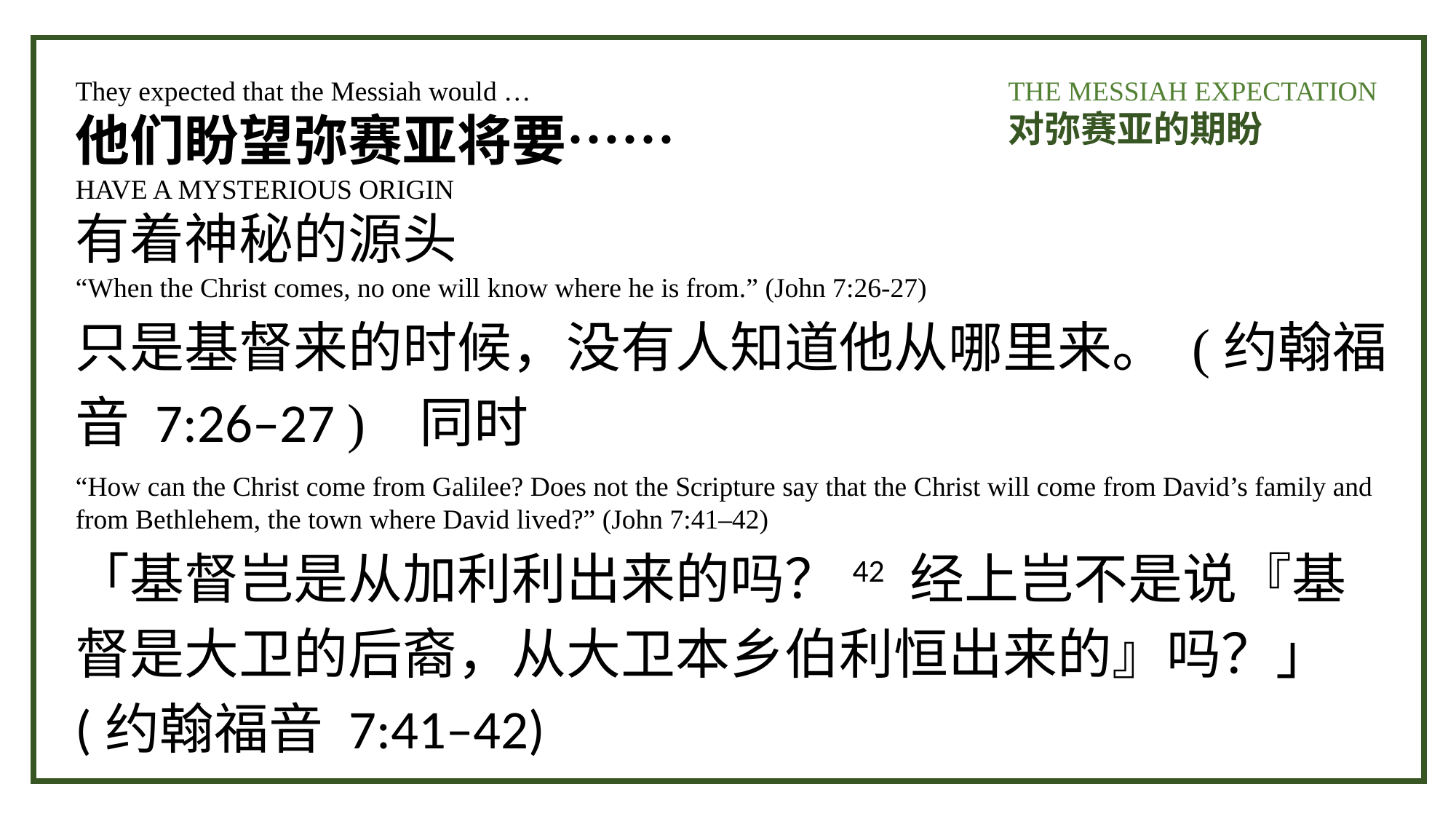

They expected that the Messiah would …
他们盼望弥赛亚将要……
HAVE A MYSTERIOUS ORIGIN
有着神秘的源头
“When the Christ comes, no one will know where he is from.” (John 7:26-27)
只是基督来的时候，没有人知道他从哪里来。 (约翰福音 7:26–27 )   同时
“How can the Christ come from Galilee? Does not the Scripture say that the Christ will come from David’s family and from Bethlehem, the town where David lived?” (John 7:41–42)
「基督岂是从加利利出来的吗？42 经上岂不是说『基督是大卫的后裔，从大卫本乡伯利恒出来的』吗？」 (约翰福音 7:41–42)
THE MESSIAH EXPECTATION
对弥赛亚的期盼